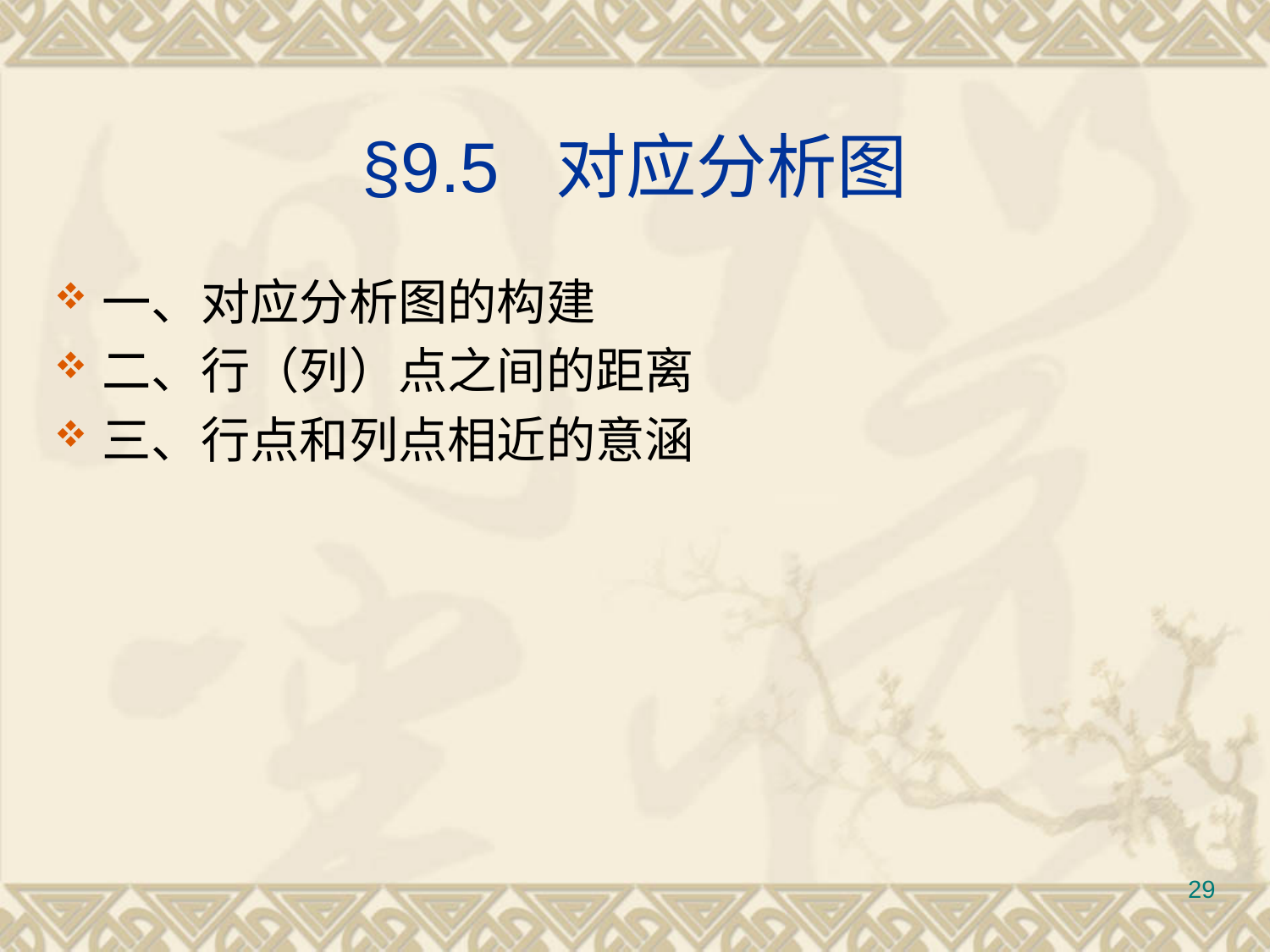

# §9.5  对应分析图
一、对应分析图的构建
二、行（列）点之间的距离
三、行点和列点相近的意涵
29